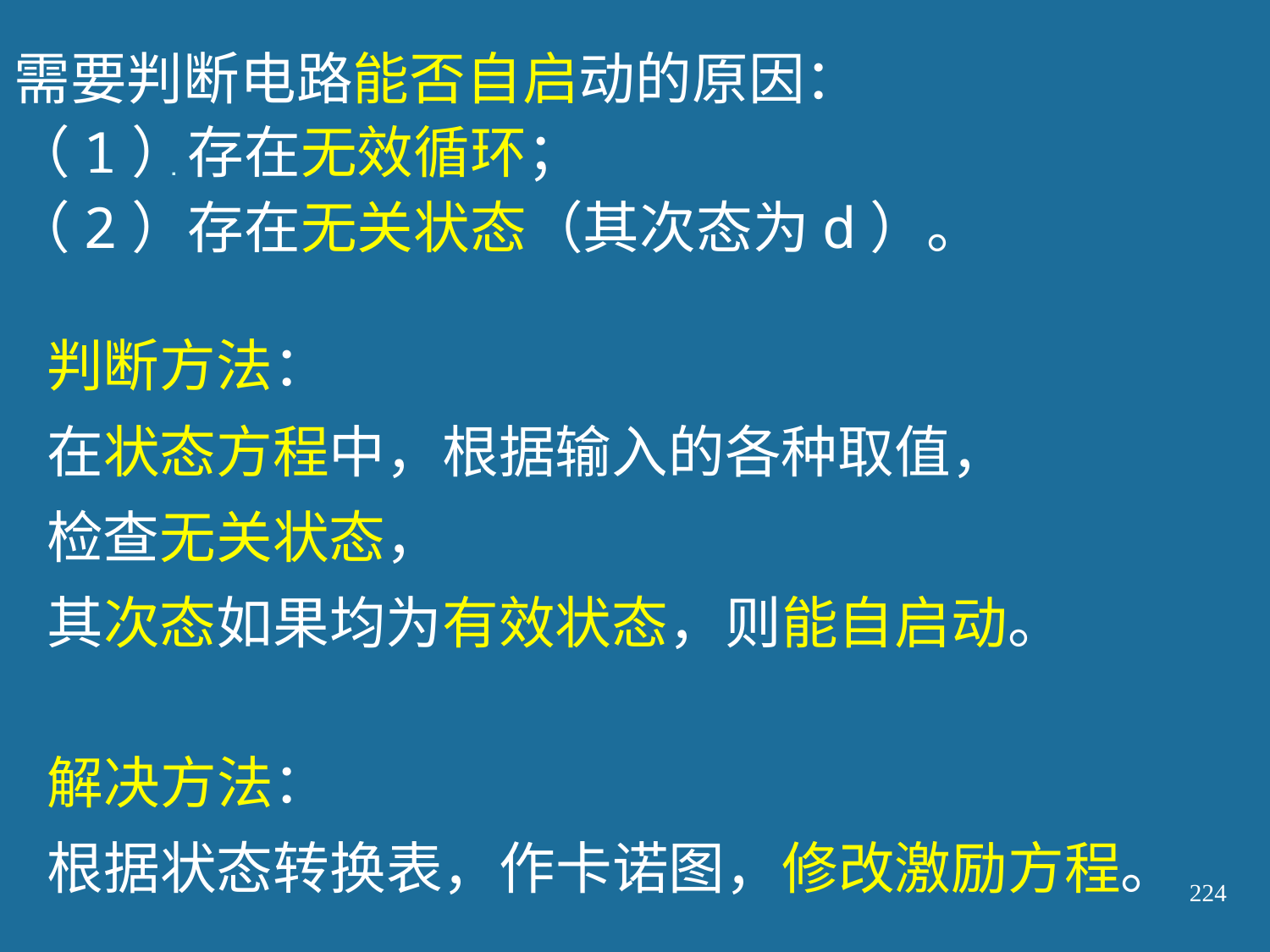

需要判断电路能否自启动的原因：
（1）存在无效循环；
（2）存在无关状态（其次态为d）。
# .
判断方法：
在状态方程中，根据输入的各种取值，
检查无关状态，
其次态如果均为有效状态，则能自启动。
解决方法：
根据状态转换表，作卡诺图，修改激励方程。
224